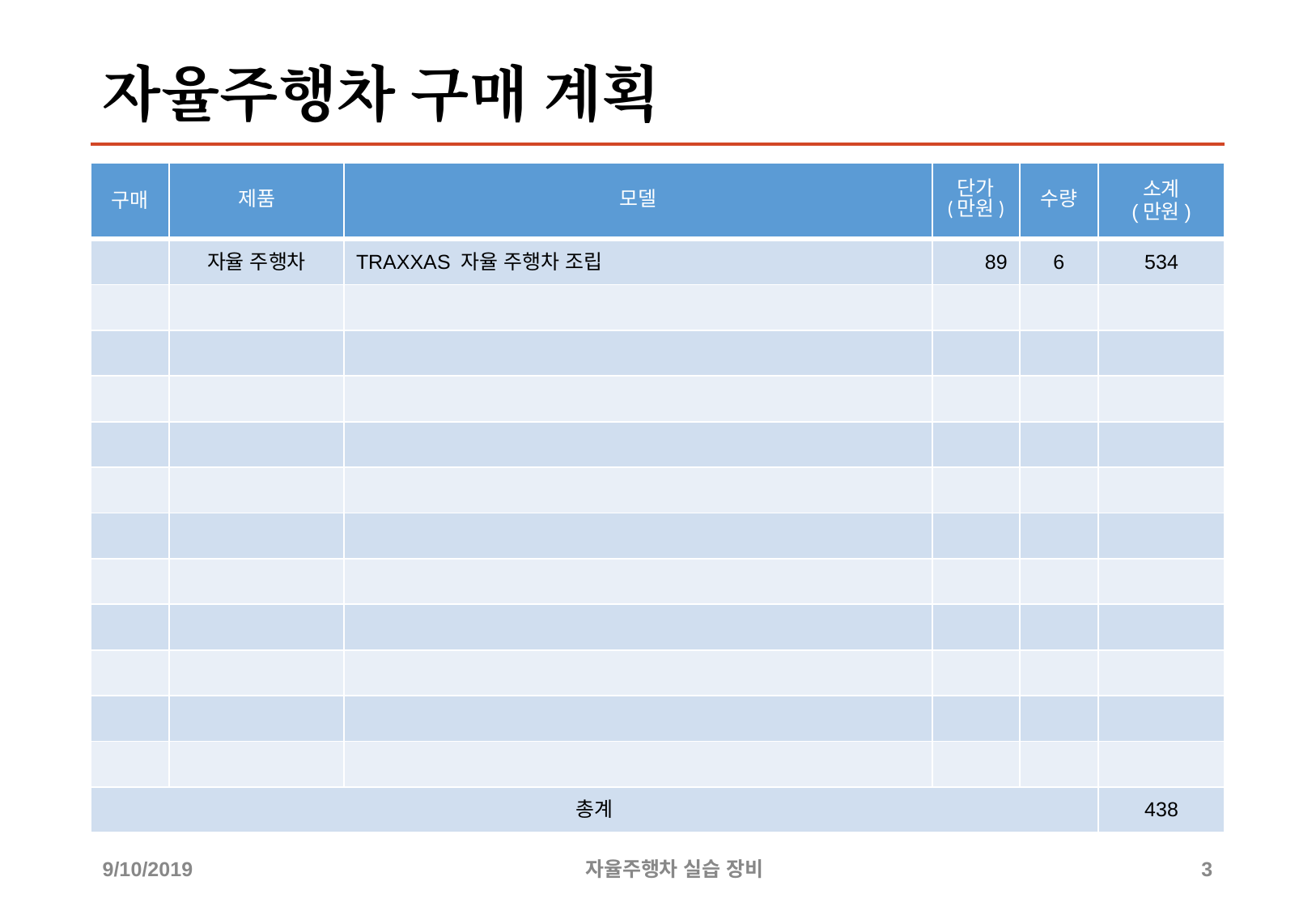

# 자율주행차 구매 계획
| 구매 | 제품 | 모델 | 단가 (만원) | 수량 | 소계 (만원) |
| --- | --- | --- | --- | --- | --- |
|  | 자율 주행차 | TRAXXAS 자율 주행차 조립 | 89 | 6 | 534 |
|  |  |  |  |  |  |
|  |  |  |  |  |  |
|  |  |  |  |  |  |
|  |  |  |  |  |  |
|  |  |  |  |  |  |
|  |  |  |  |  |  |
|  |  |  |  |  |  |
|  |  |  |  |  |  |
|  |  |  |  |  |  |
|  |  |  |  |  |  |
|  |  |  |  |  |  |
| 총계 |  |  |  |  | 438 |
9/10/2019
자율주행차 실습 장비
3